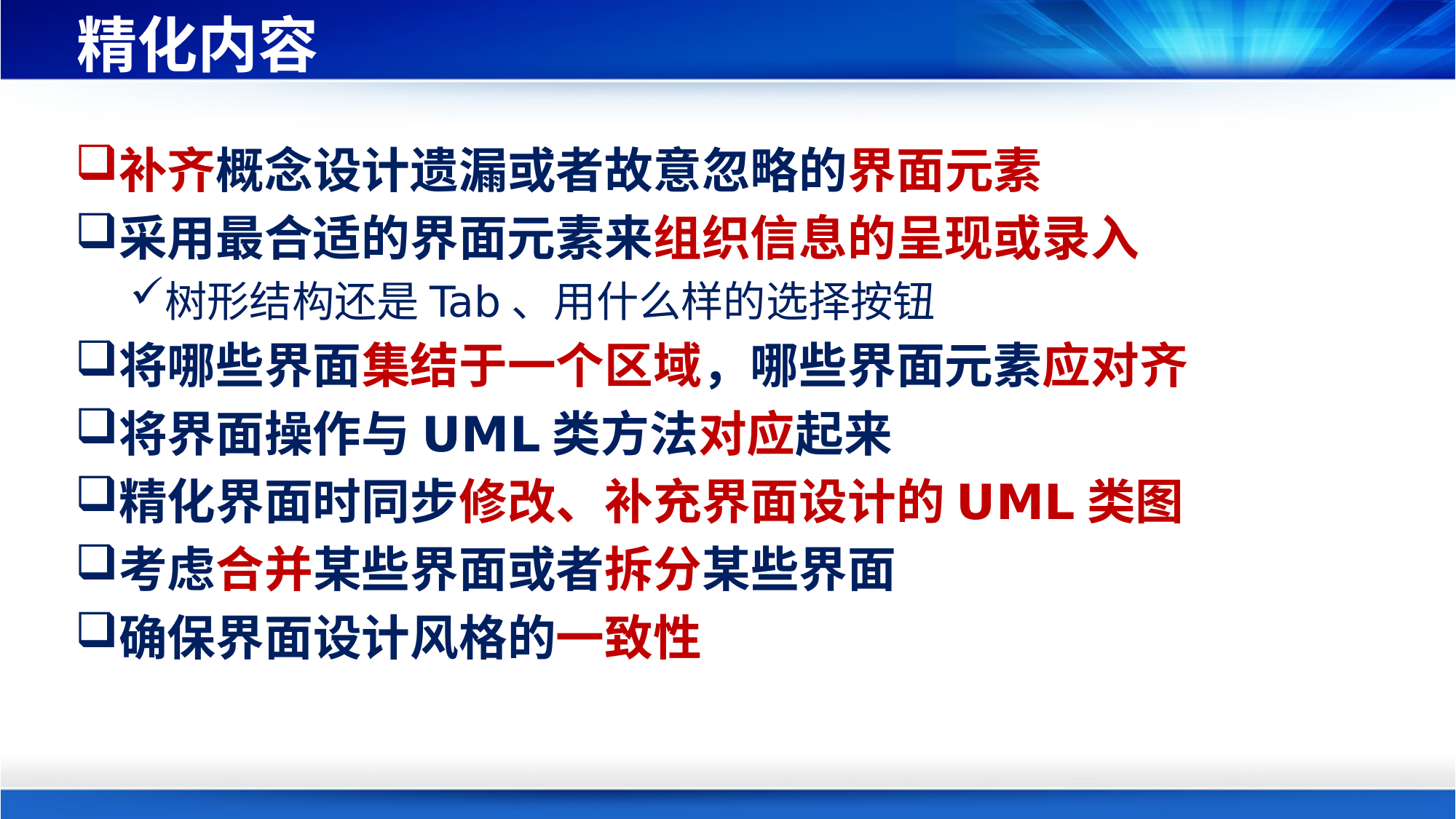

# 精化内容
补齐概念设计遗漏或者故意忽略的界面元素
采用最合适的界面元素来组织信息的呈现或录入
树形结构还是Tab、用什么样的选择按钮
将哪些界面集结于一个区域，哪些界面元素应对齐
将界面操作与UML类方法对应起来
精化界面时同步修改、补充界面设计的UML类图
考虑合并某些界面或者拆分某些界面
确保界面设计风格的一致性